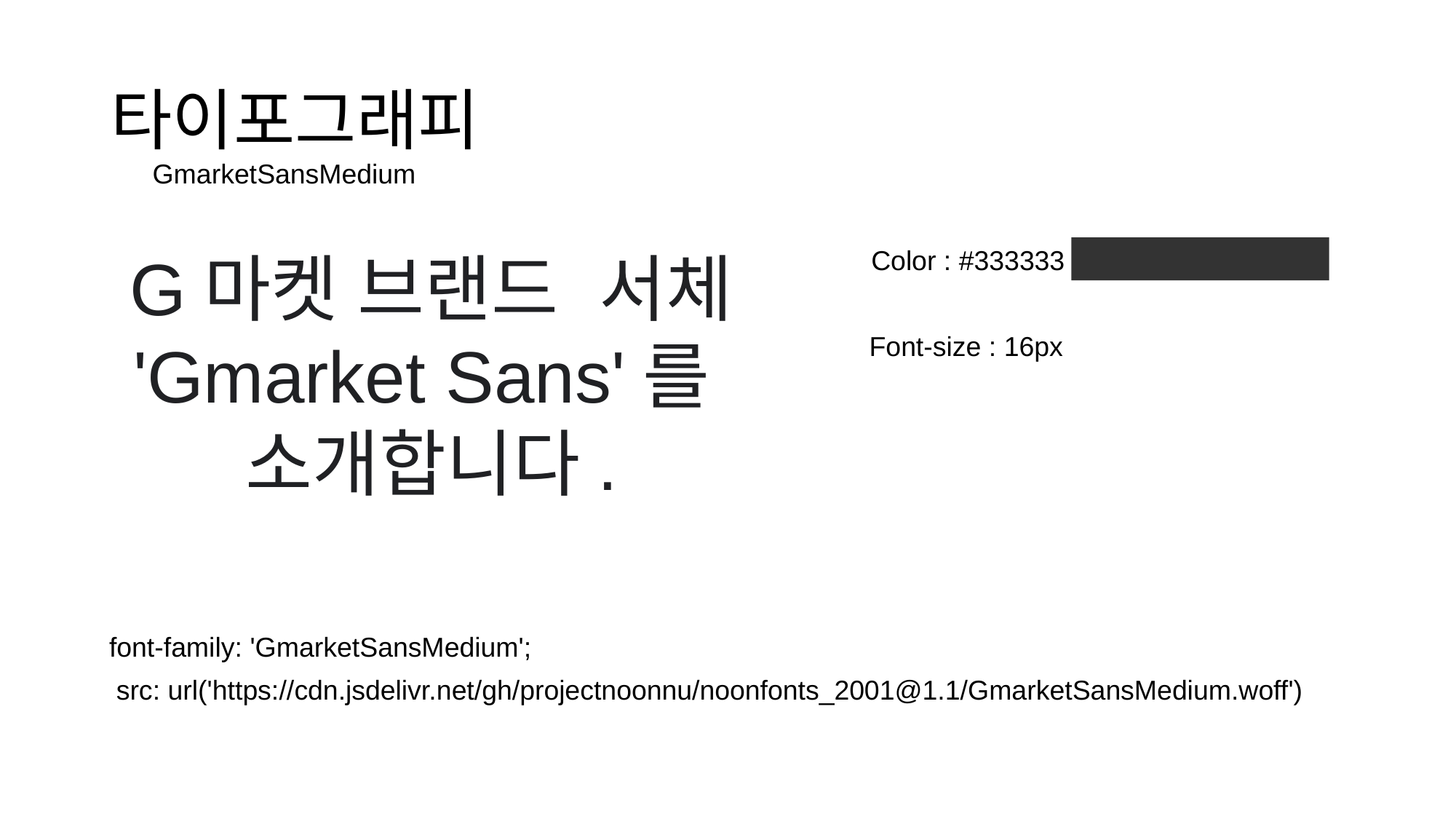

# 타이포그래피
GmarketSansMedium
G마켓 브랜드  서체 'Gmarket Sans'를
소개합니다.
Color : #333333

Font-size : 16px
font-family: 'GmarketSansMedium';
src: url('https://cdn.jsdelivr.net/gh/projectnoonnu/noonfonts_2001@1.1/GmarketSansMedium.woff')